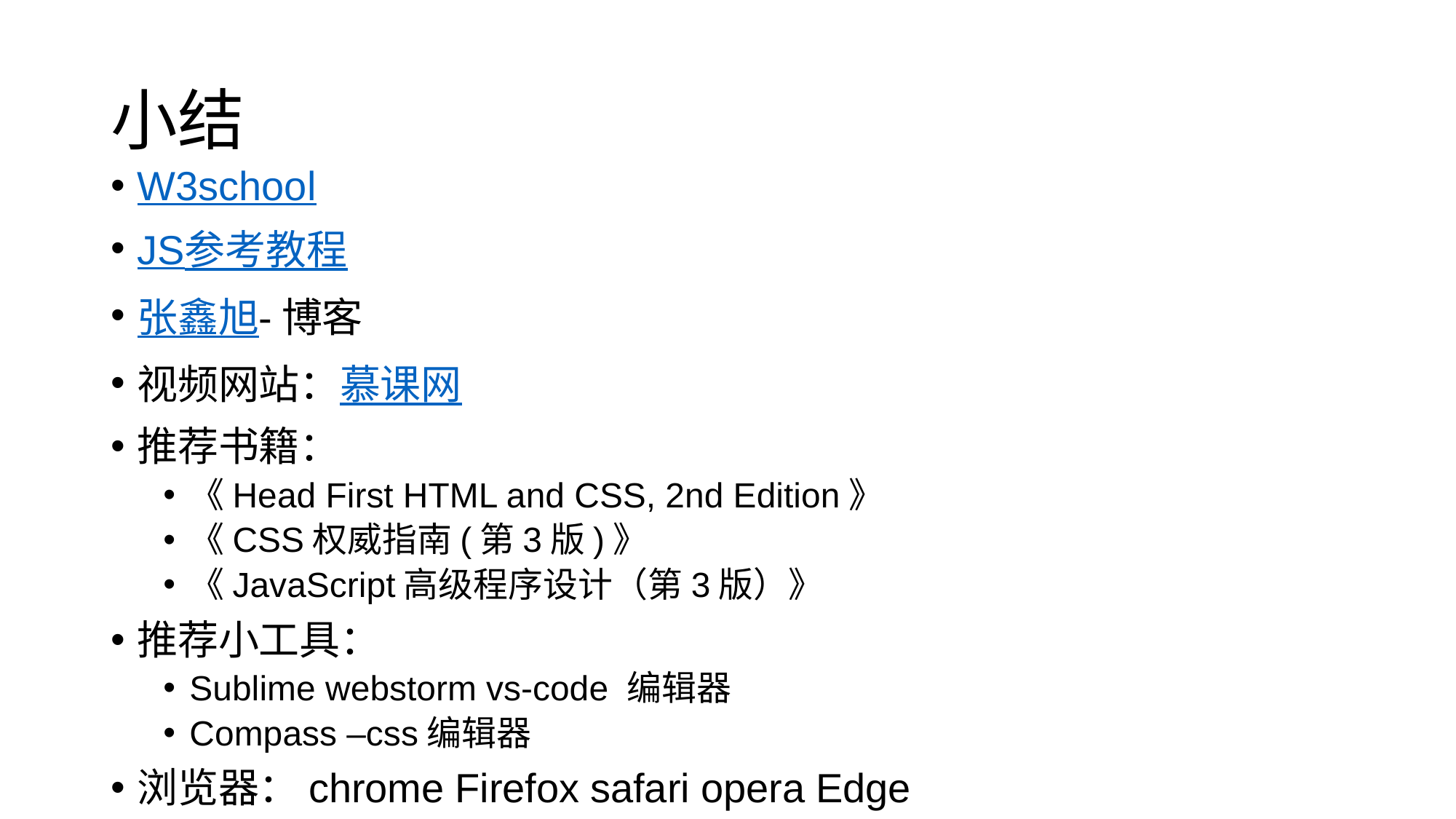

# 小结
W3school
JS参考教程
张鑫旭-博客
视频网站：慕课网
推荐书籍：
《Head First HTML and CSS, 2nd Edition》
《CSS权威指南(第3版)》
《JavaScript高级程序设计（第3版）》
推荐小工具：
Sublime webstorm vs-code 编辑器
Compass –css编辑器
浏览器：chrome Firefox safari opera Edge